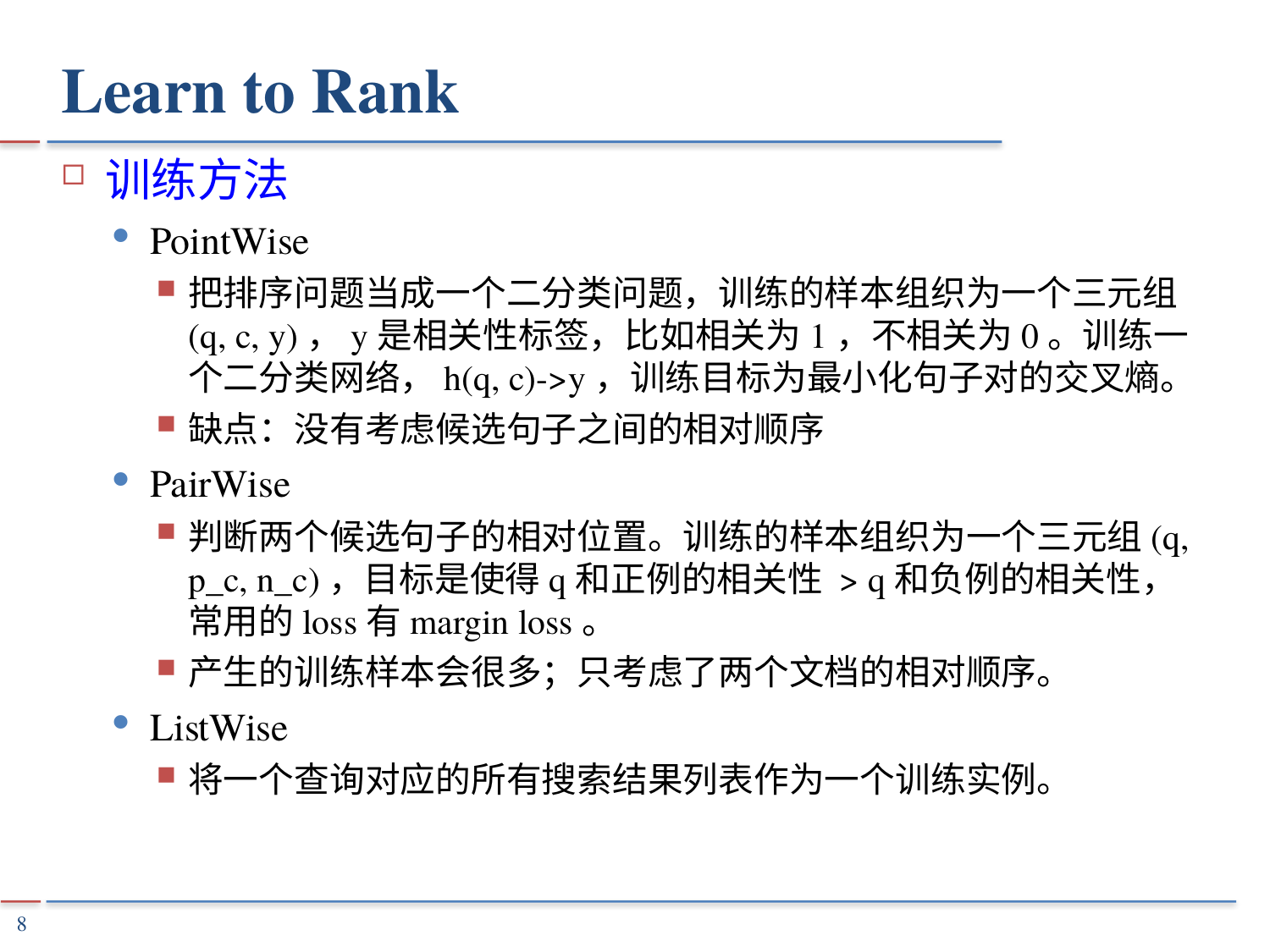

# Learn to Rank
训练方法
PointWise
把排序问题当成一个二分类问题，训练的样本组织为一个三元组(q, c, y)，y是相关性标签，比如相关为1，不相关为0。训练一个二分类网络，h(q, c)->y，训练目标为最小化句子对的交叉熵。
缺点：没有考虑候选句子之间的相对顺序
PairWise
判断两个候选句子的相对位置。训练的样本组织为一个三元组(q, p_c, n_c)，目标是使得q和正例的相关性 > q和负例的相关性，常用的loss有margin loss。
产生的训练样本会很多；只考虑了两个文档的相对顺序。
ListWise
将一个查询对应的所有搜索结果列表作为一个训练实例。

8